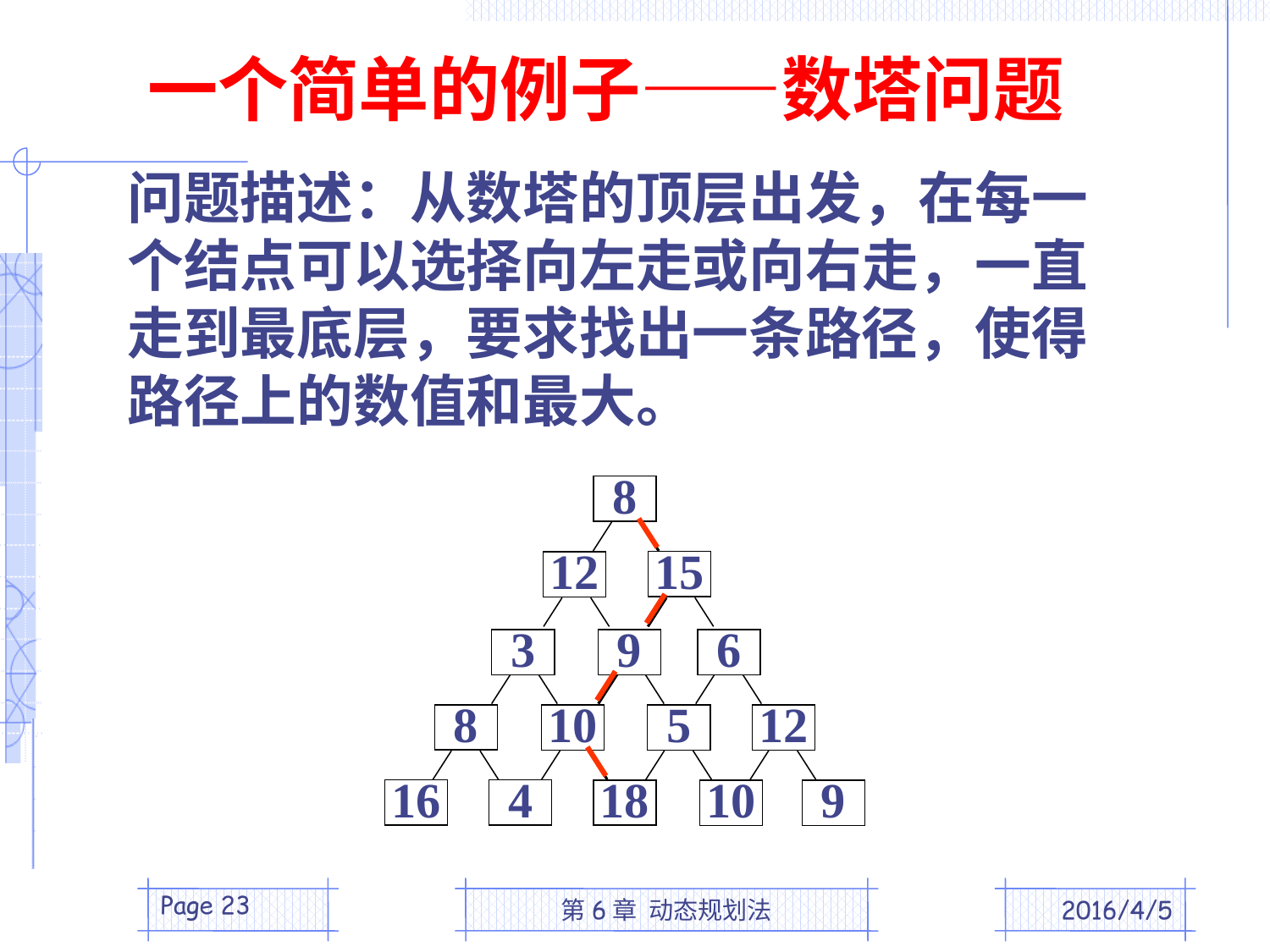

一个简单的例子——数塔问题
问题描述：从数塔的顶层出发，在每一个结点可以选择向左走或向右走，一直走到最底层，要求找出一条路径，使得路径上的数值和最大。
8

15
12

3
9
6

8
10
12
5

16
4
18
10
9

Page 23
第6章  动态规划法
2016/4/5